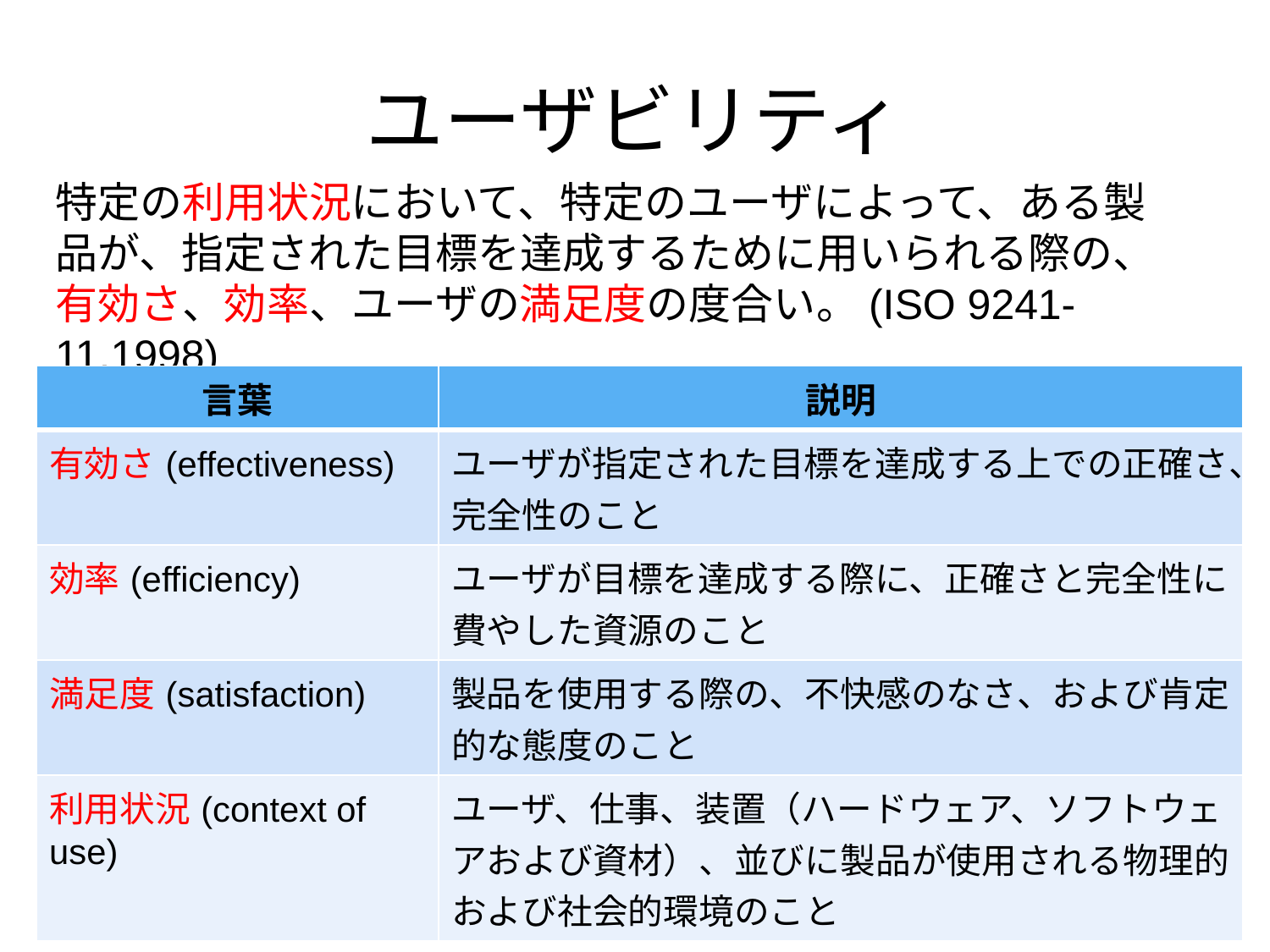

# ユーザビリティ
特定の利用状況において、特定のユーザによって、ある製品が、指定された目標を達成するために用いられる際の、有効さ、効率、ユーザの満足度の度合い。(ISO 9241-11,1998)
| 言葉 | 説明 |
| --- | --- |
| 有効さ(effectiveness) | ユーザが指定された目標を達成する上での正確さ、完全性のこと |
| 効率(efficiency) | ユーザが目標を達成する際に、正確さと完全性に費やした資源のこと |
| 満足度(satisfaction) | 製品を使用する際の、不快感のなさ、および肯定的な態度のこと |
| 利用状況(context of use) | ユーザ、仕事、装置（ハードウェア、ソフトウェアおよび資材）、並びに製品が使用される物理的および社会的環境のこと |